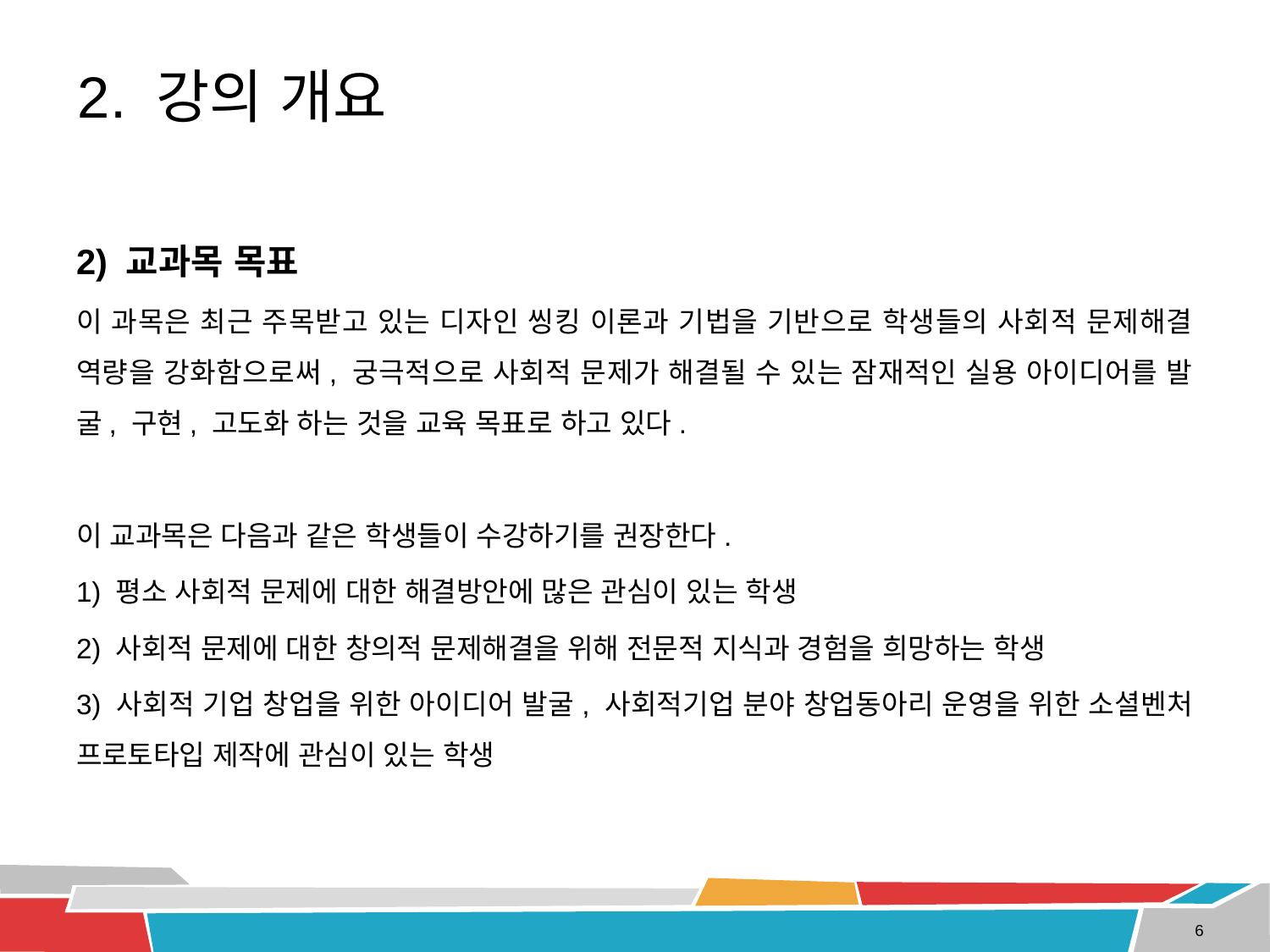

# 2. 강의 개요
2) 교과목 목표
이 과목은 최근 주목받고 있는 디자인 씽킹 이론과 기법을 기반으로 학생들의 사회적 문제해결 역량을 강화함으로써, 궁극적으로 사회적 문제가 해결될 수 있는 잠재적인 실용 아이디어를 발굴, 구현, 고도화 하는 것을 교육 목표로 하고 있다.

이 교과목은 다음과 같은 학생들이 수강하기를 권장한다.
1) 평소 사회적 문제에 대한 해결방안에 많은 관심이 있는 학생
2) 사회적 문제에 대한 창의적 문제해결을 위해 전문적 지식과 경험을 희망하는 학생
3) 사회적 기업 창업을 위한 아이디어 발굴, 사회적기업 분야 창업동아리 운영을 위한 소셜벤처 프로토타입 제작에 관심이 있는 학생
6